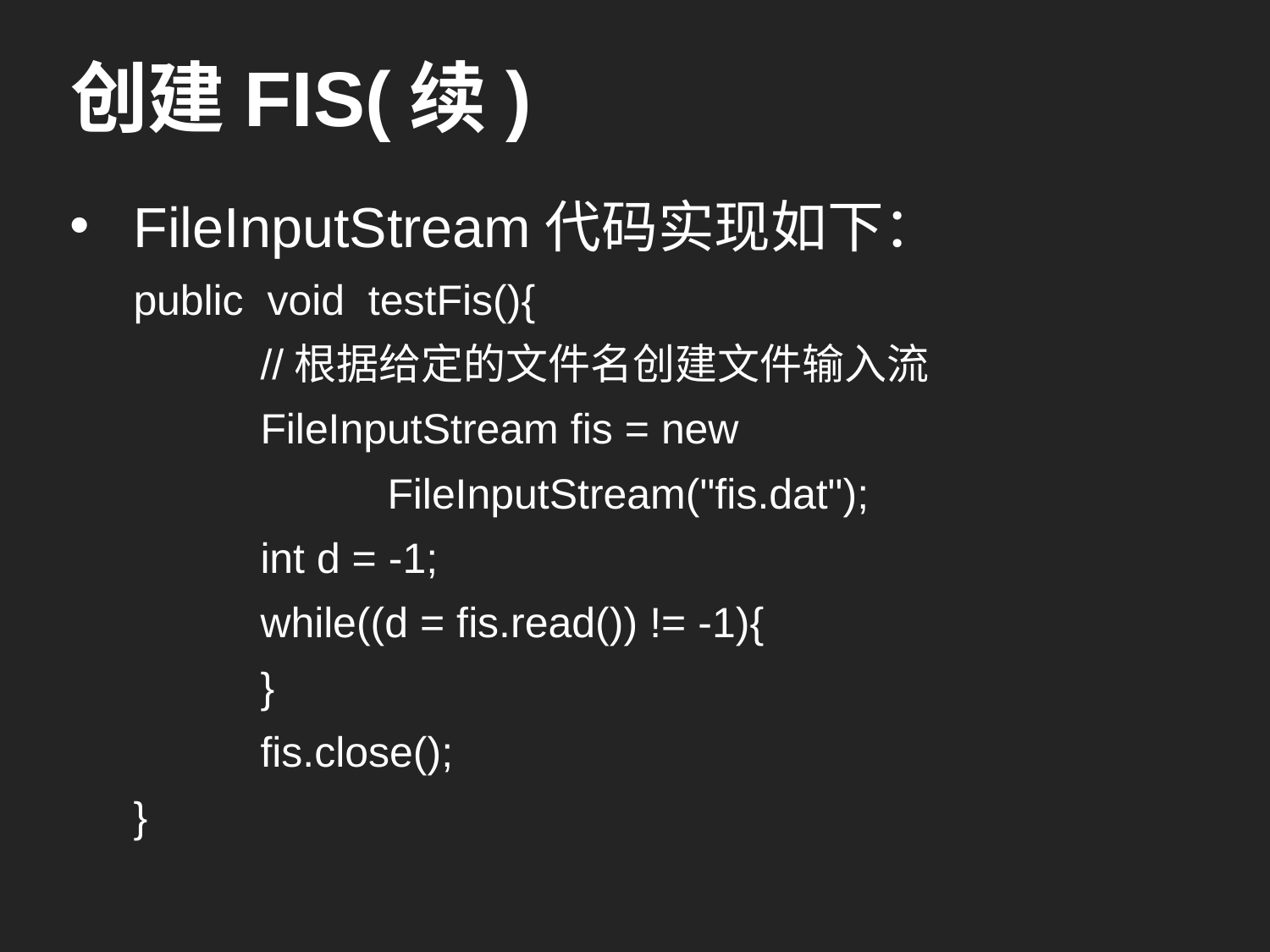

# 创建FIS(续)
FileInputStream代码实现如下：
public  void  testFis(){
	//根据给定的文件名创建文件输入流
	FileInputStream fis = new
		FileInputStream("fis.dat");
	int d = -1;
	while((d = fis.read()) != -1){
	}
	fis.close();
}